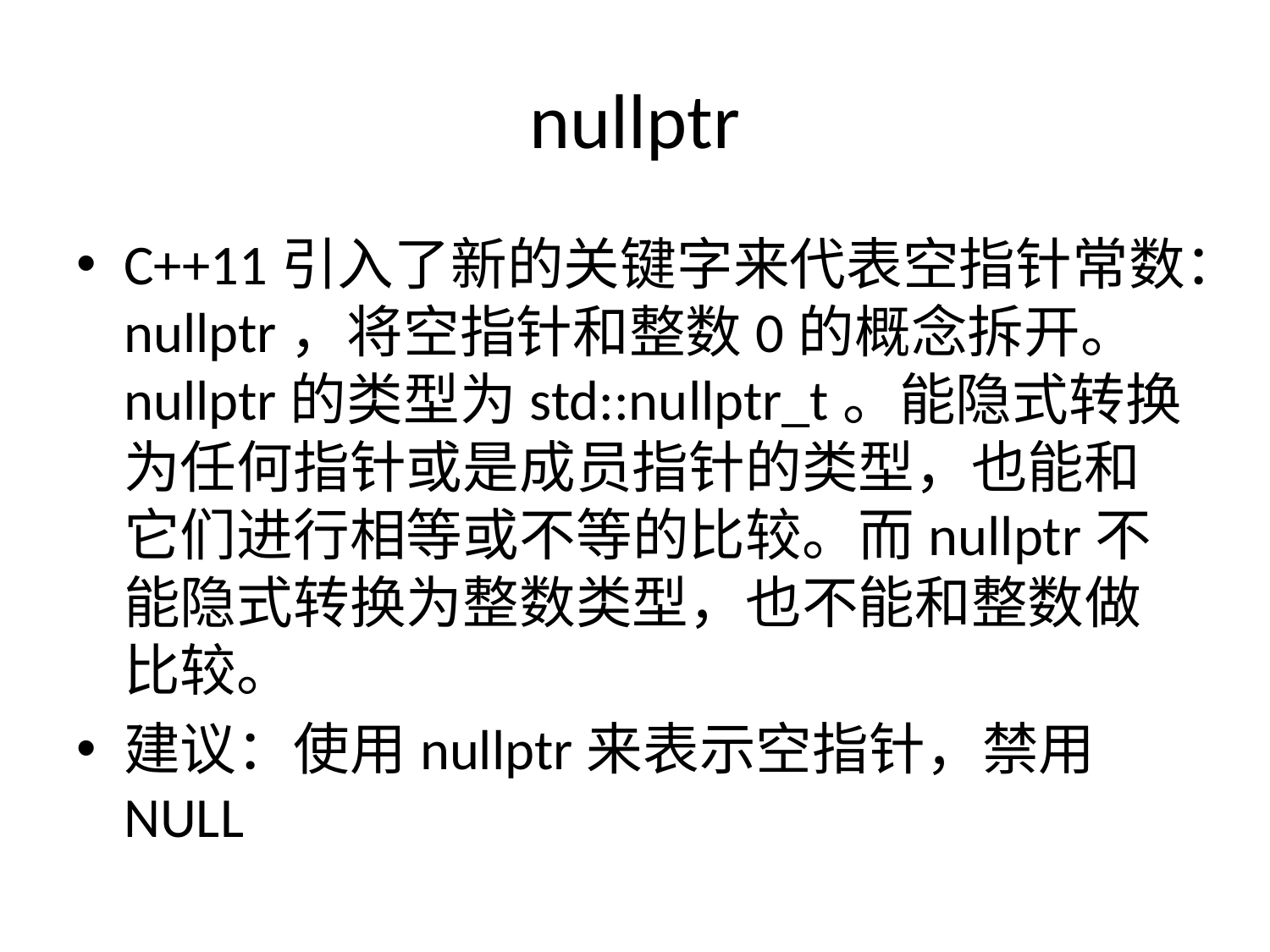

# nullptr
C++11引入了新的关键字来代表空指针常数：nullptr，将空指针和整数0的概念拆开。 nullptr的类型为std::nullptr_t。能隐式转换为任何指针或是成员指针的类型，也能和它们进行相等或不等的比较。而nullptr不能隐式转换为整数类型，也不能和整数做比较。
建议：使用nullptr来表示空指针，禁用NULL